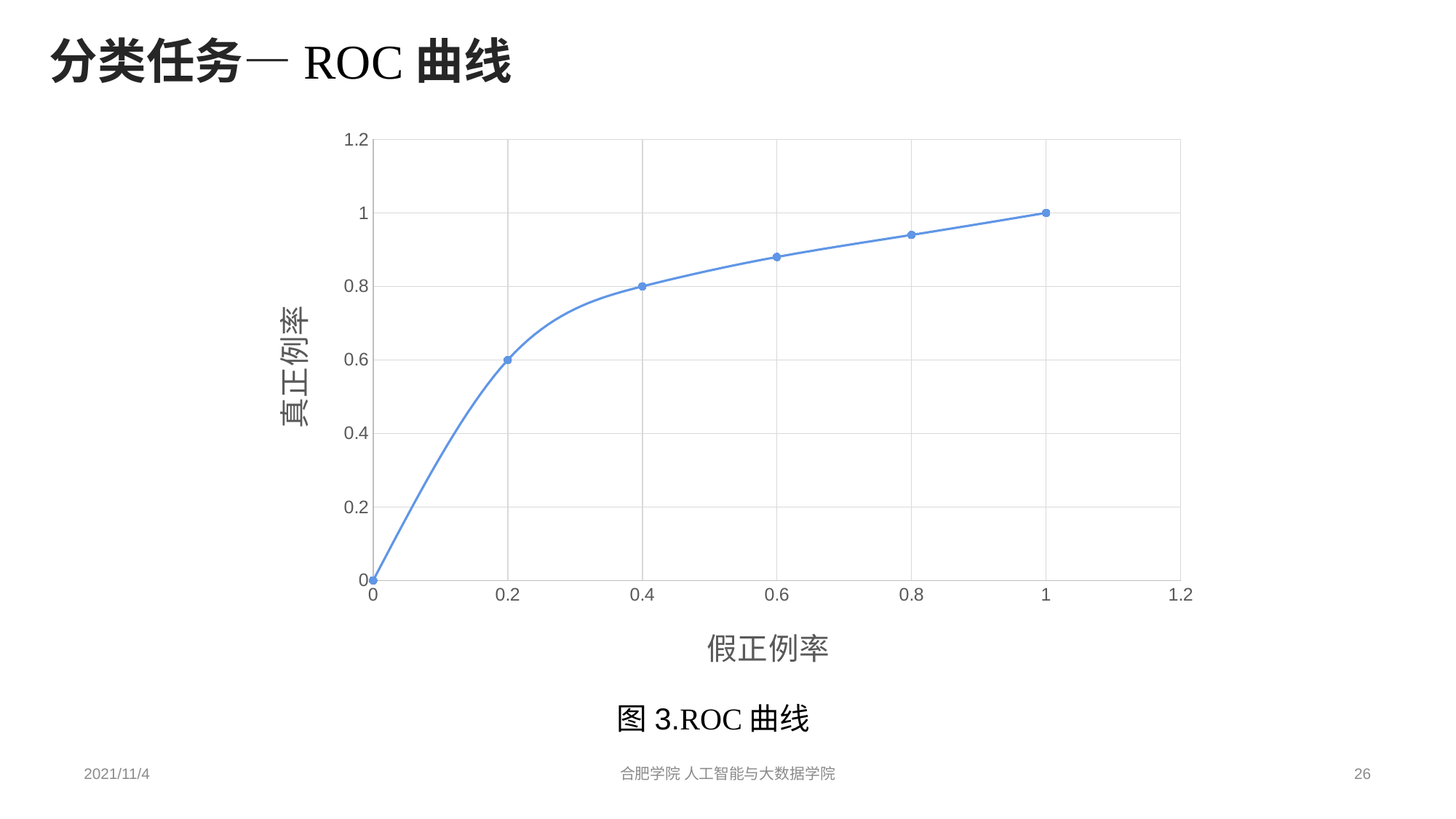

分类任务—ROC曲线

### Chart

| Category | Y 值 |
|---|---|

图3.ROC曲线
2021/11/4
合肥学院 人工智能与大数据学院
26